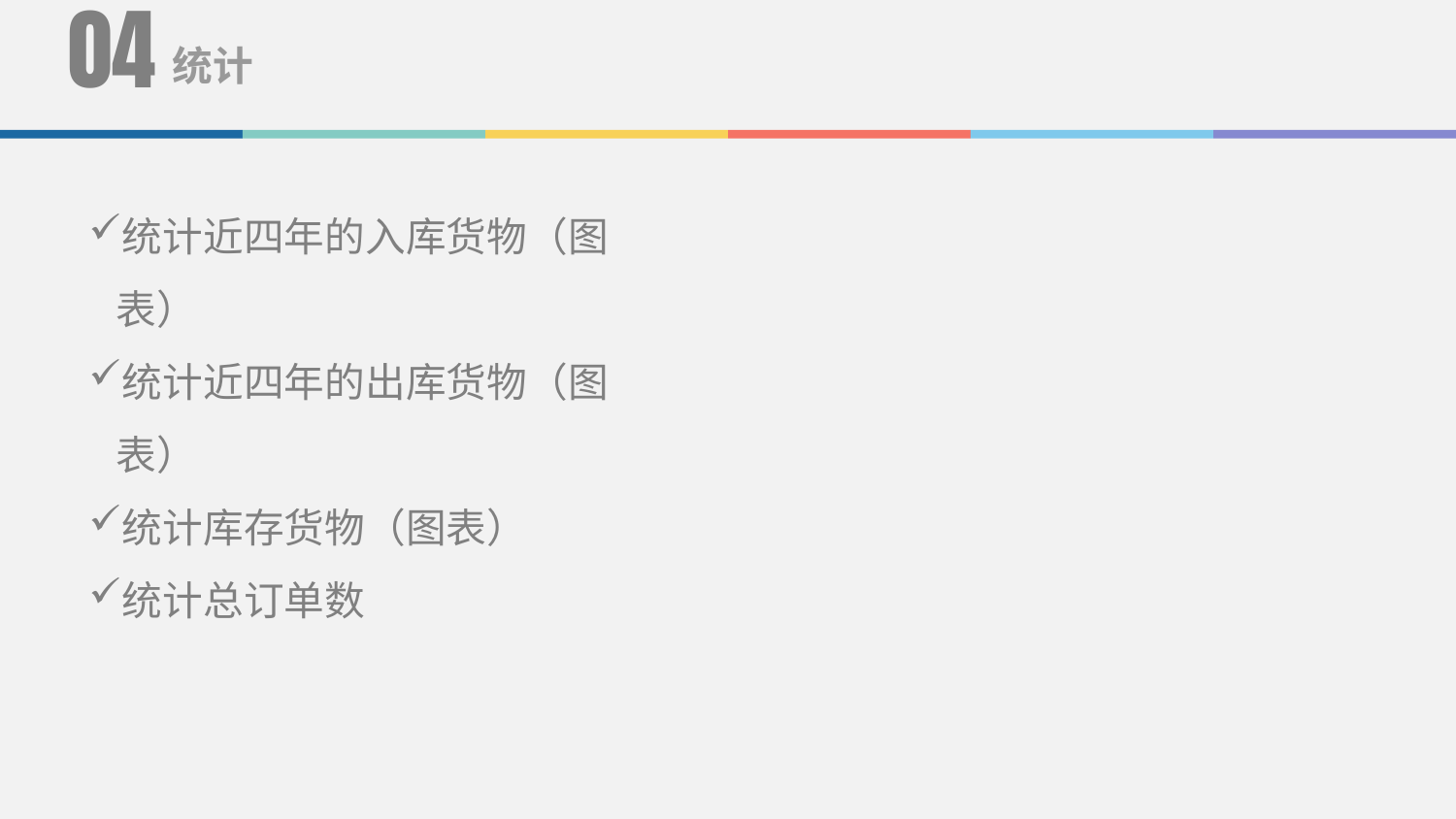

04
统计

统计近四年的入库货物（图表）
统计近四年的出库货物（图表）
统计库存货物（图表）
统计总订单数